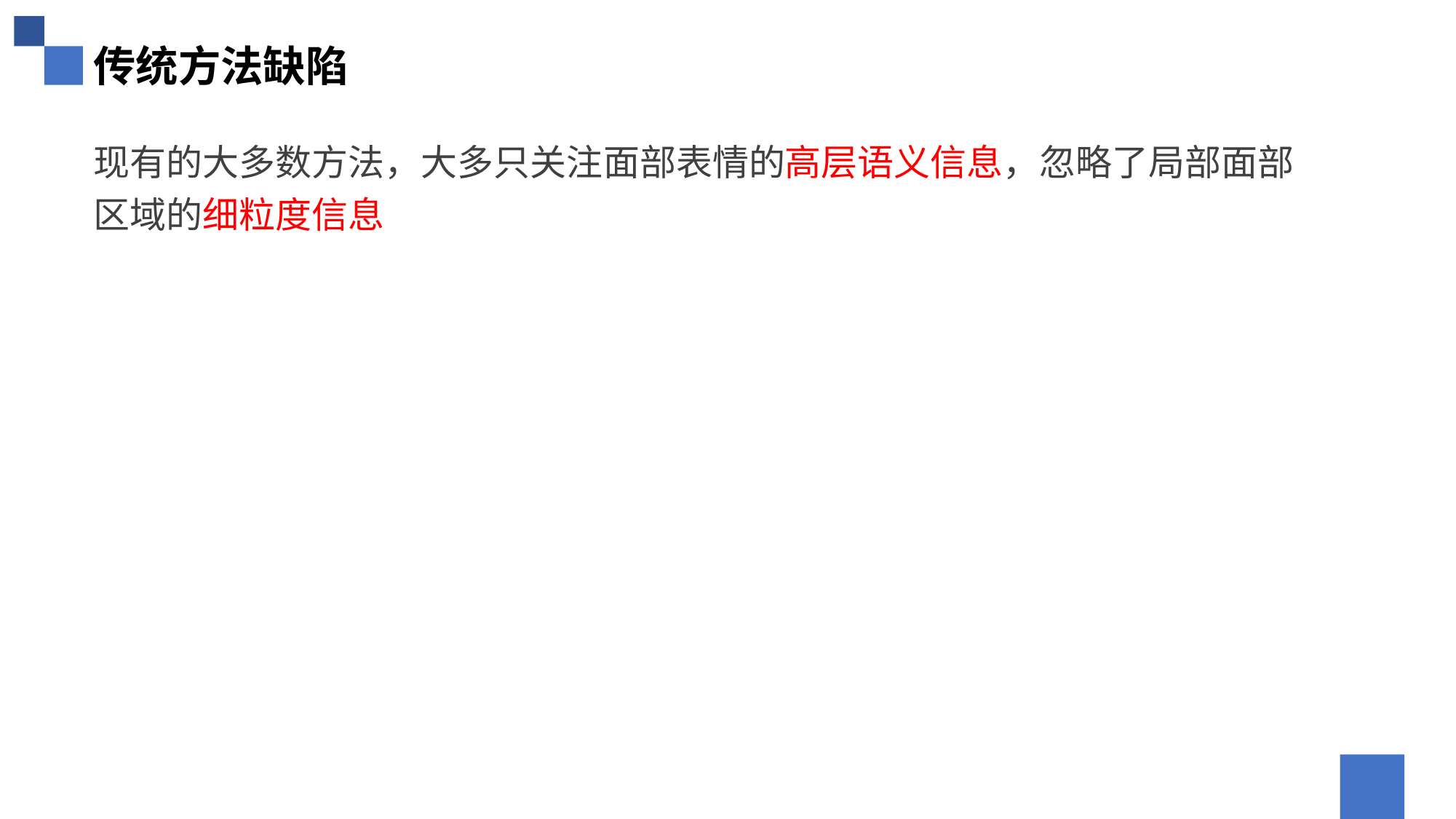

传统方法缺陷
现有的大多数方法，大多只关注面部表情的高层语义信息，忽略了局部面部区域的细粒度信息